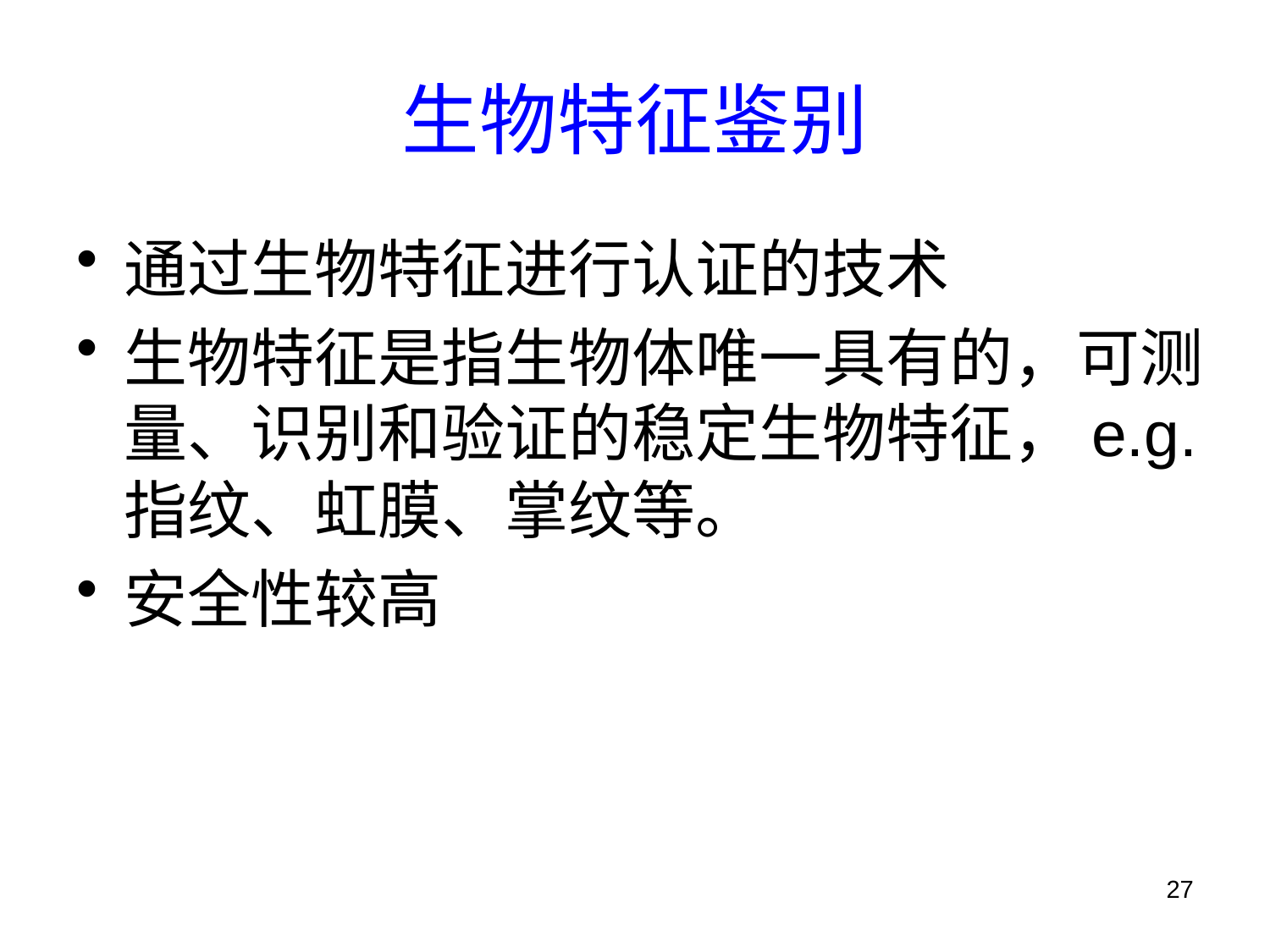

# 生物特征鉴别
通过生物特征进行认证的技术
生物特征是指生物体唯一具有的，可测量、识别和验证的稳定生物特征，e.g.指纹、虹膜、掌纹等。
安全性较高
27